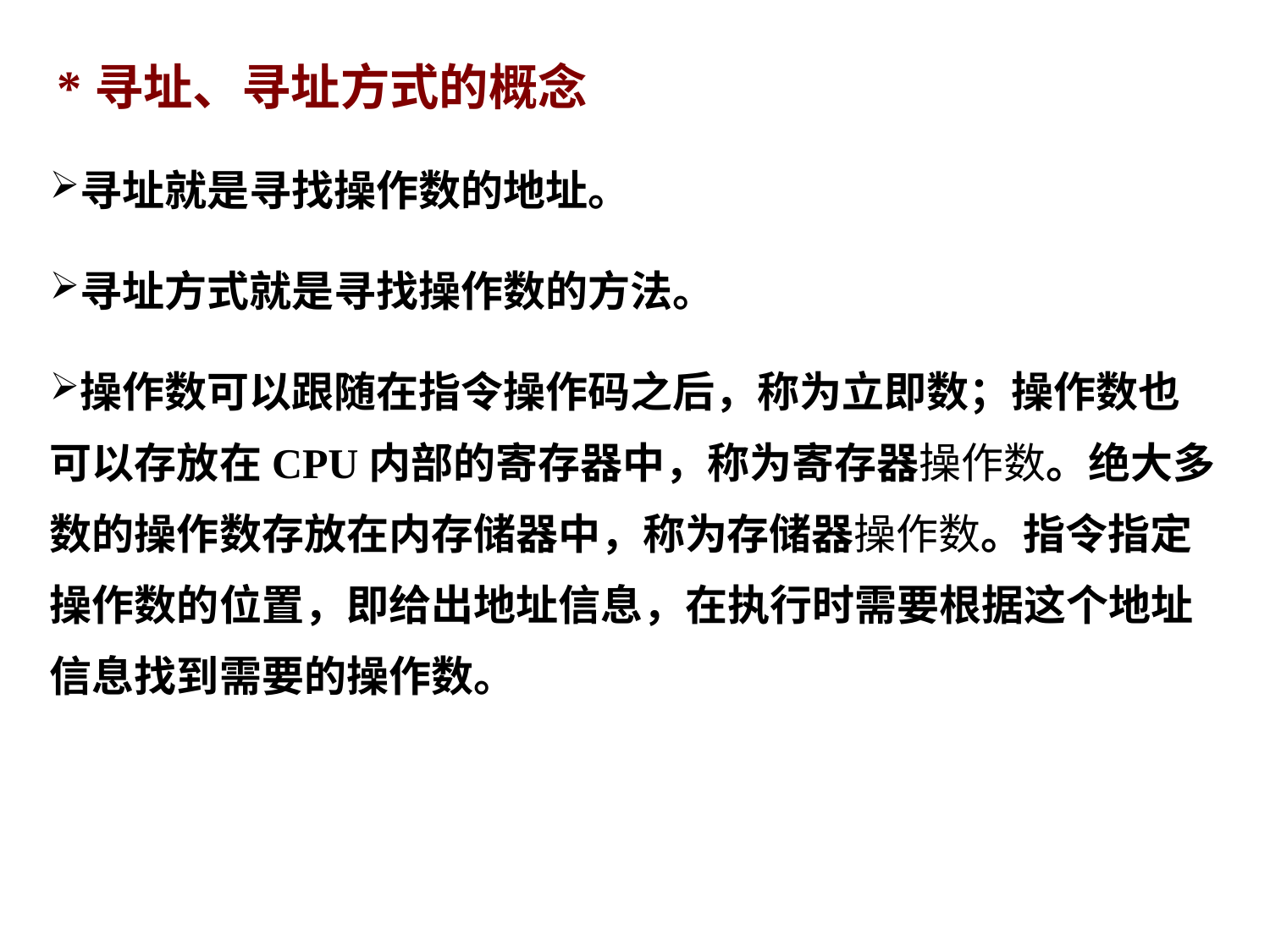

*寻址、寻址方式的概念
寻址就是寻找操作数的地址。
寻址方式就是寻找操作数的方法。
操作数可以跟随在指令操作码之后，称为立即数；操作数也可以存放在CPU内部的寄存器中，称为寄存器操作数。绝大多数的操作数存放在内存储器中，称为存储器操作数。指令指定操作数的位置，即给出地址信息，在执行时需要根据这个地址信息找到需要的操作数。